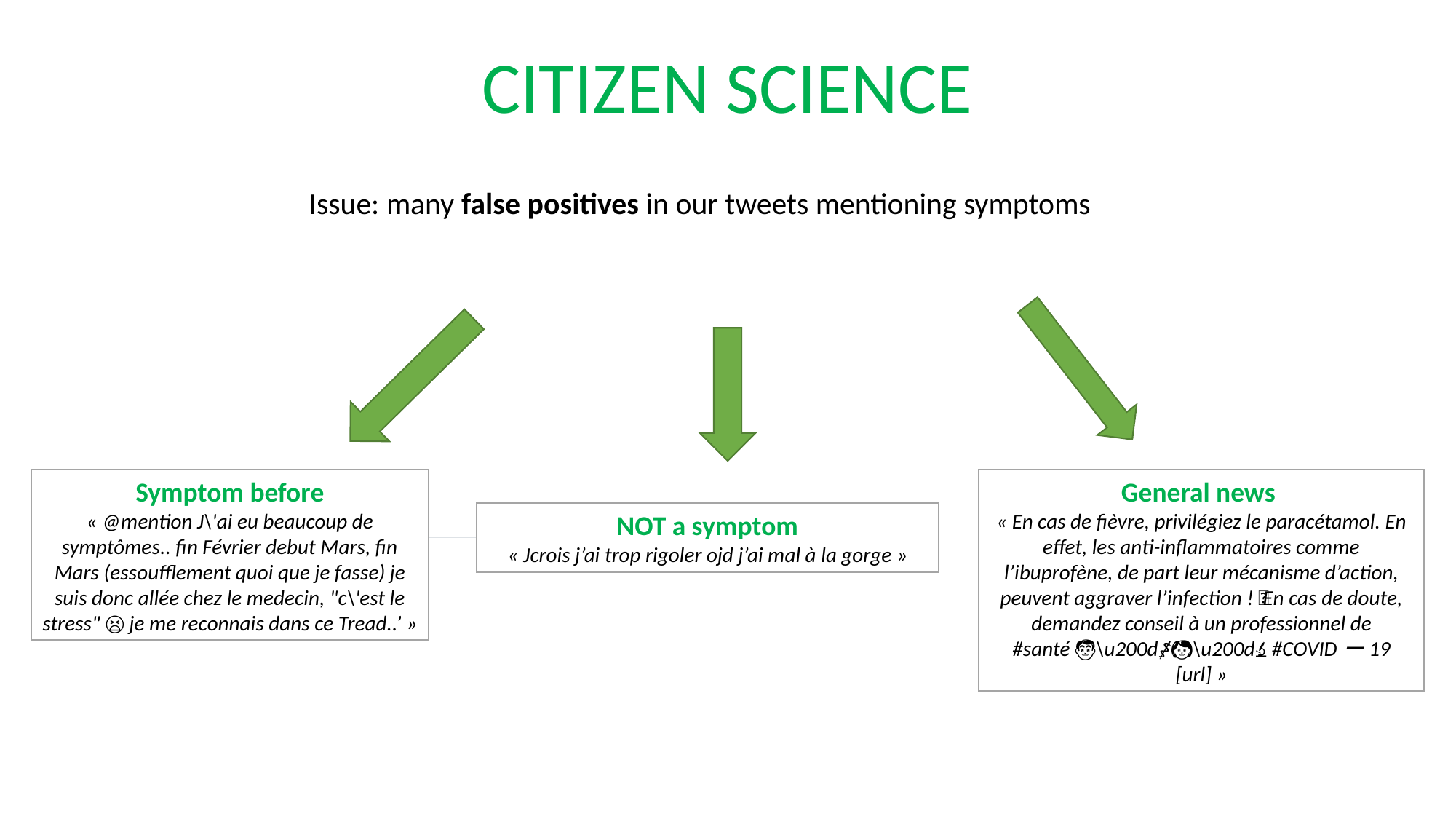

CITIZEN SCIENCE
Issue: many false positives in our tweets mentioning symptoms

Symptom before
« @mention J\'ai eu beaucoup de symptômes.. fin Février debut Mars, fin Mars (essoufflement quoi que je fasse) je suis donc allée chez le medecin, "c\'est le stress" 😫 je me reconnais dans ce Tread..’ »
General news
« En cas de fièvre, privilégiez le paracétamol. En effet, les anti-inflammatoires comme l’ibuprofène, de part leur mécanisme d’action, peuvent aggraver l’infection ! 🦠 En cas de doute, demandez conseil à un professionnel de #santé 👨\u200d⚕️👩\u200d🔬 #COVIDー19 [url] »
NOT a symptom
« Jcrois j’ai trop rigoler ojd j’ai mal à la gorge »

|  |
| --- |